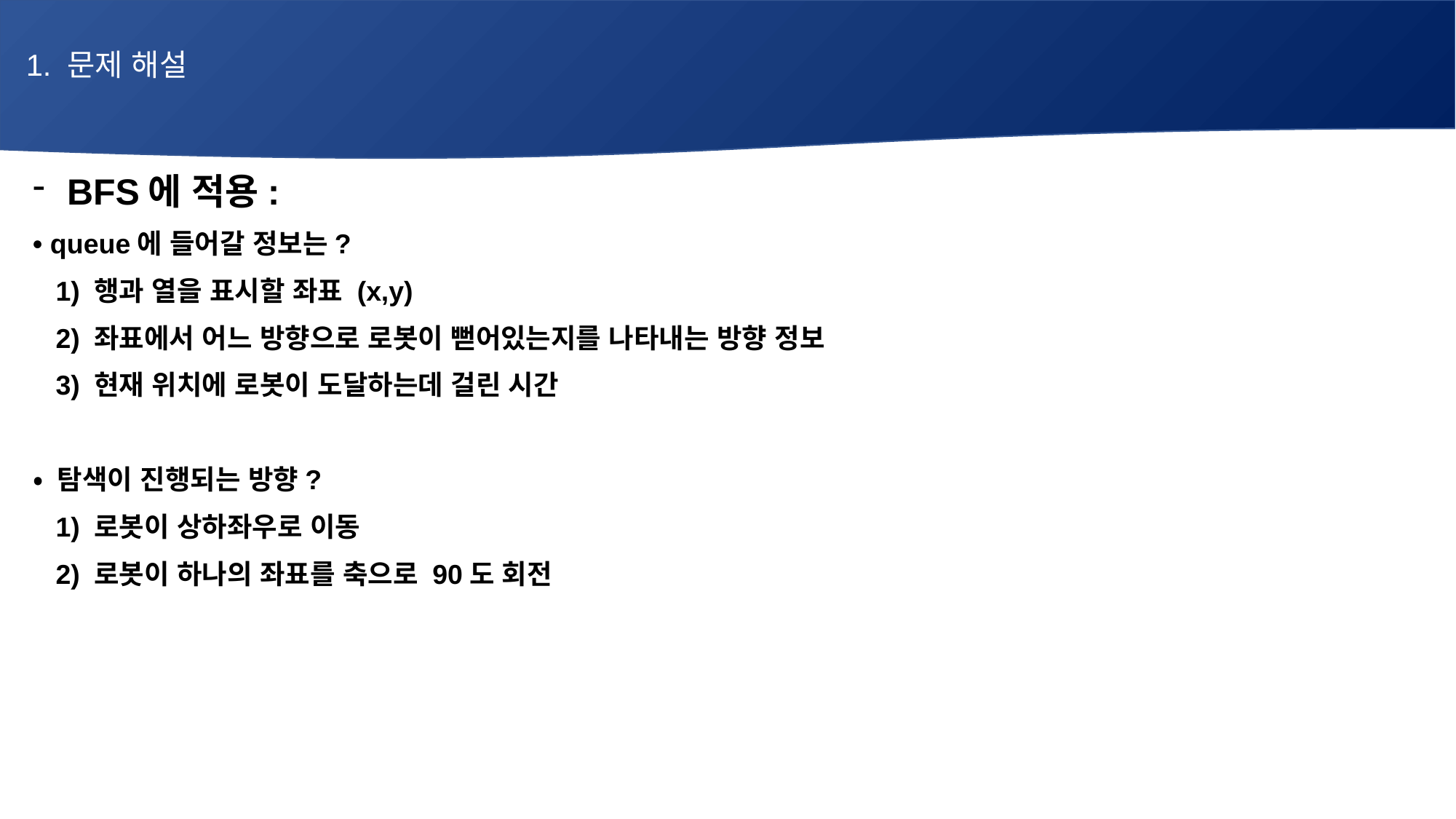

1. 문제 해설
BFS에 적용:
• queue에 들어갈 정보는?
   1) 행과 열을 표시할 좌표 (x,y)
   2) 좌표에서 어느 방향으로 로봇이 뻗어있는지를 나타내는 방향 정보
   3) 현재 위치에 로봇이 도달하는데 걸린 시간

• 탐색이 진행되는 방향?
   1) 로봇이 상하좌우로 이동
   2) 로봇이 하나의 좌표를 축으로 90도 회전